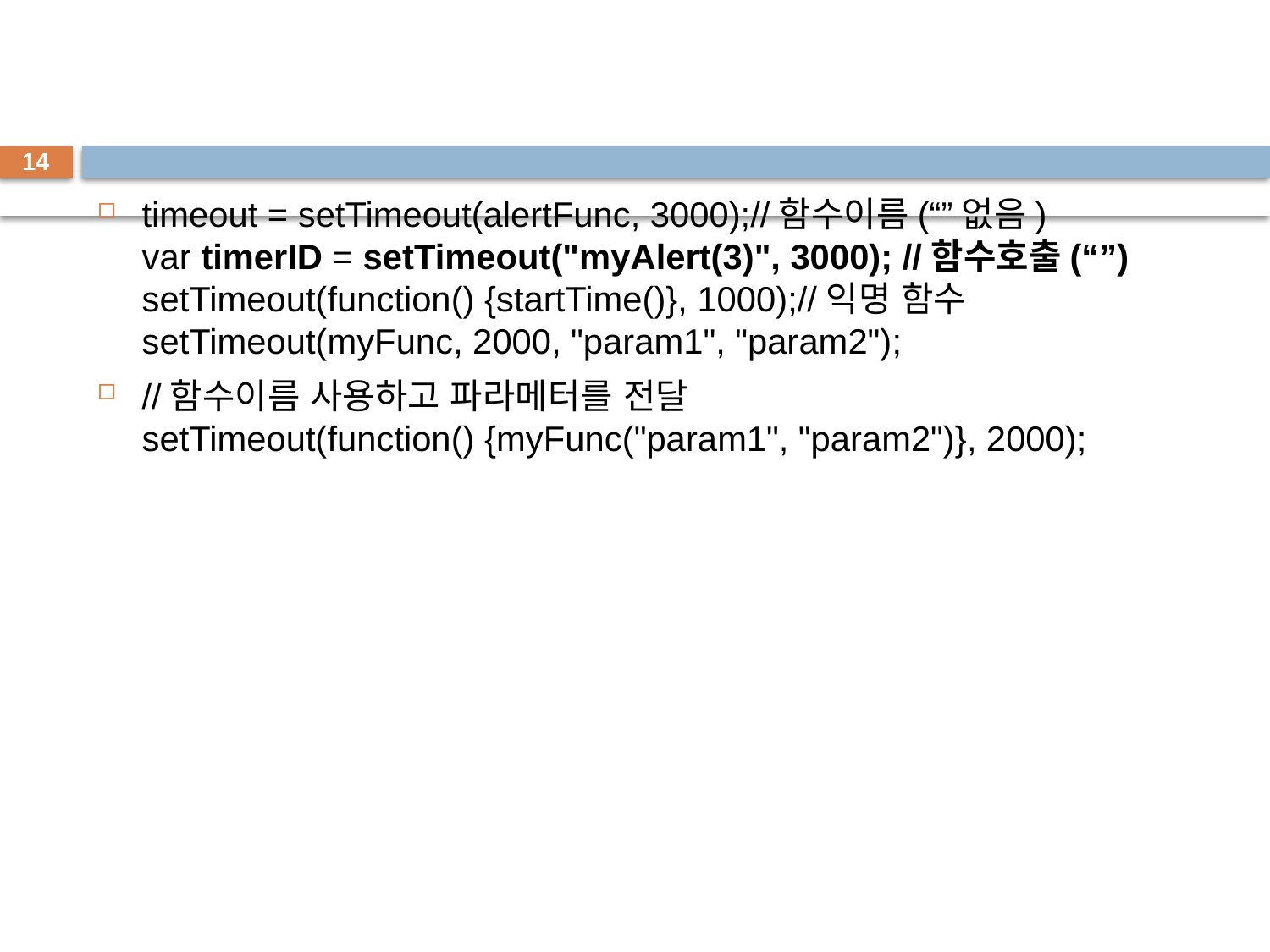

#
14
timeout = setTimeout(alertFunc, 3000);//함수이름(“”없음)
var timerID = setTimeout("myAlert(3)", 3000); //함수호출(“”)
setTimeout(function() {startTime()}, 1000);//익명 함수
setTimeout(myFunc, 2000, "param1", "param2");
//함수이름 사용하고 파라메터를 전달
setTimeout(function() {myFunc("param1", "param2")}, 2000);